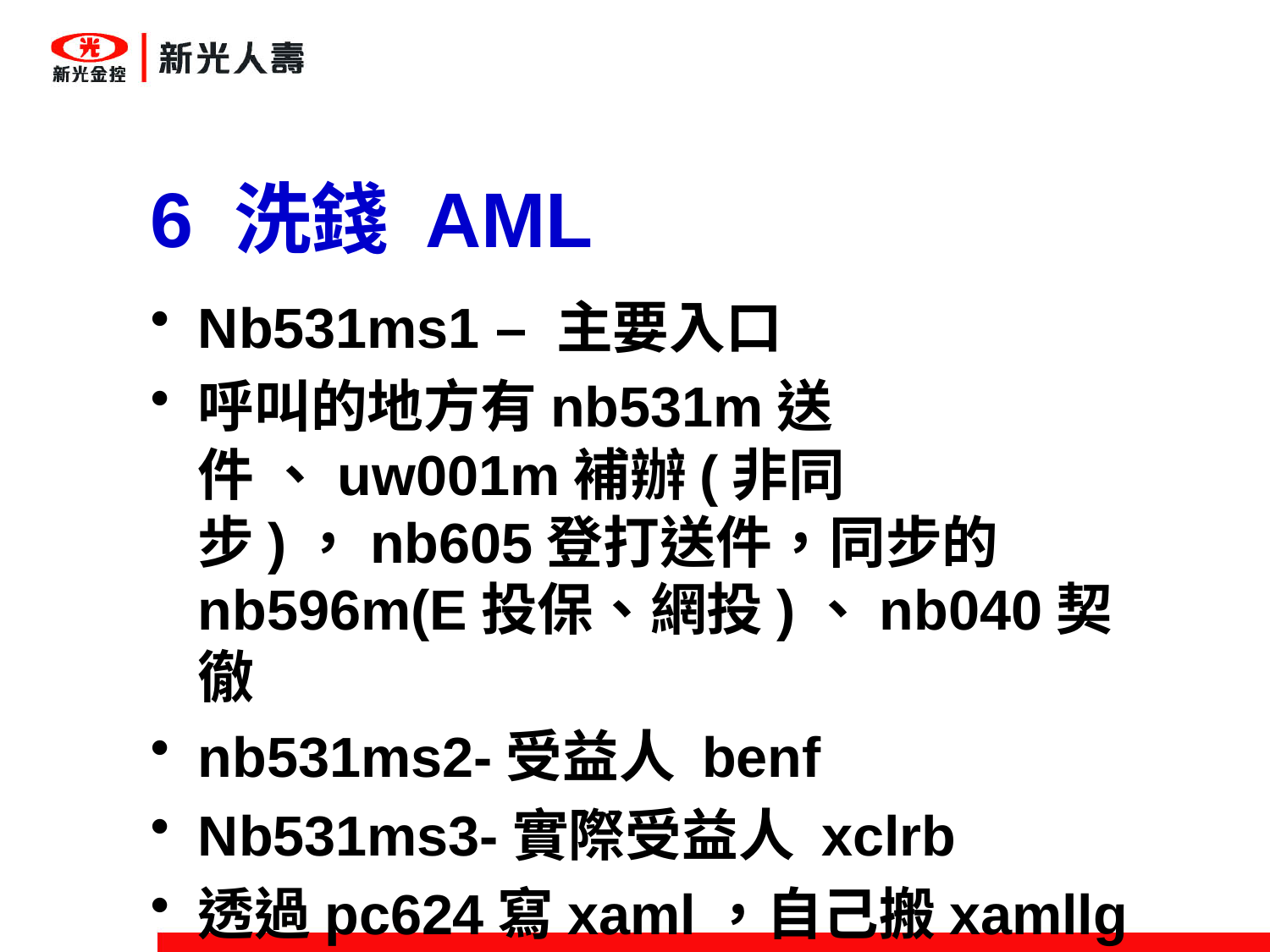

# 6 洗錢 AML
Nb531ms1 – 主要入口
呼叫的地方有nb531m送件 、uw001m補辦(非同步)，nb605登打送件，同步的nb596m(E投保、網投)、nb040契徹
nb531ms2-受益人 benf
Nb531ms3-實際受益人 xclrb
透過pc624寫xaml，自己搬xamllg